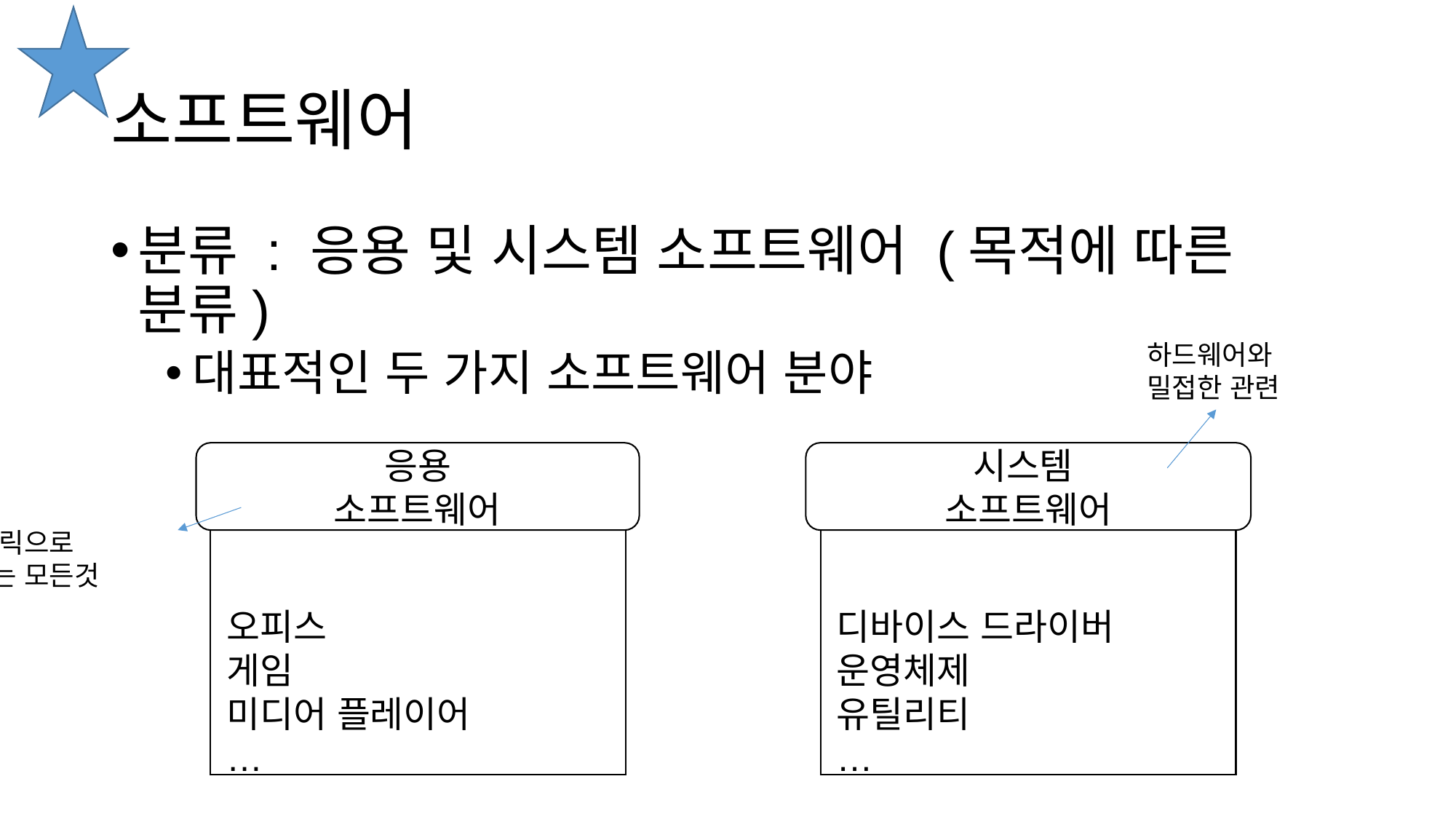

# 소프트웨어
분류 : 응용 및 시스템 소프트웨어 (목적에 따른 분류)
대표적인 두 가지 소프트웨어 분야
하드웨어와 밀접한 관련
시스템
소프트웨어
응용
소프트웨어
더블 클릭으로 실행하는 모든것 들

오피스
게임
미디어 플레이어
…
디바이스 드라이버
운영체제
유틸리티
…